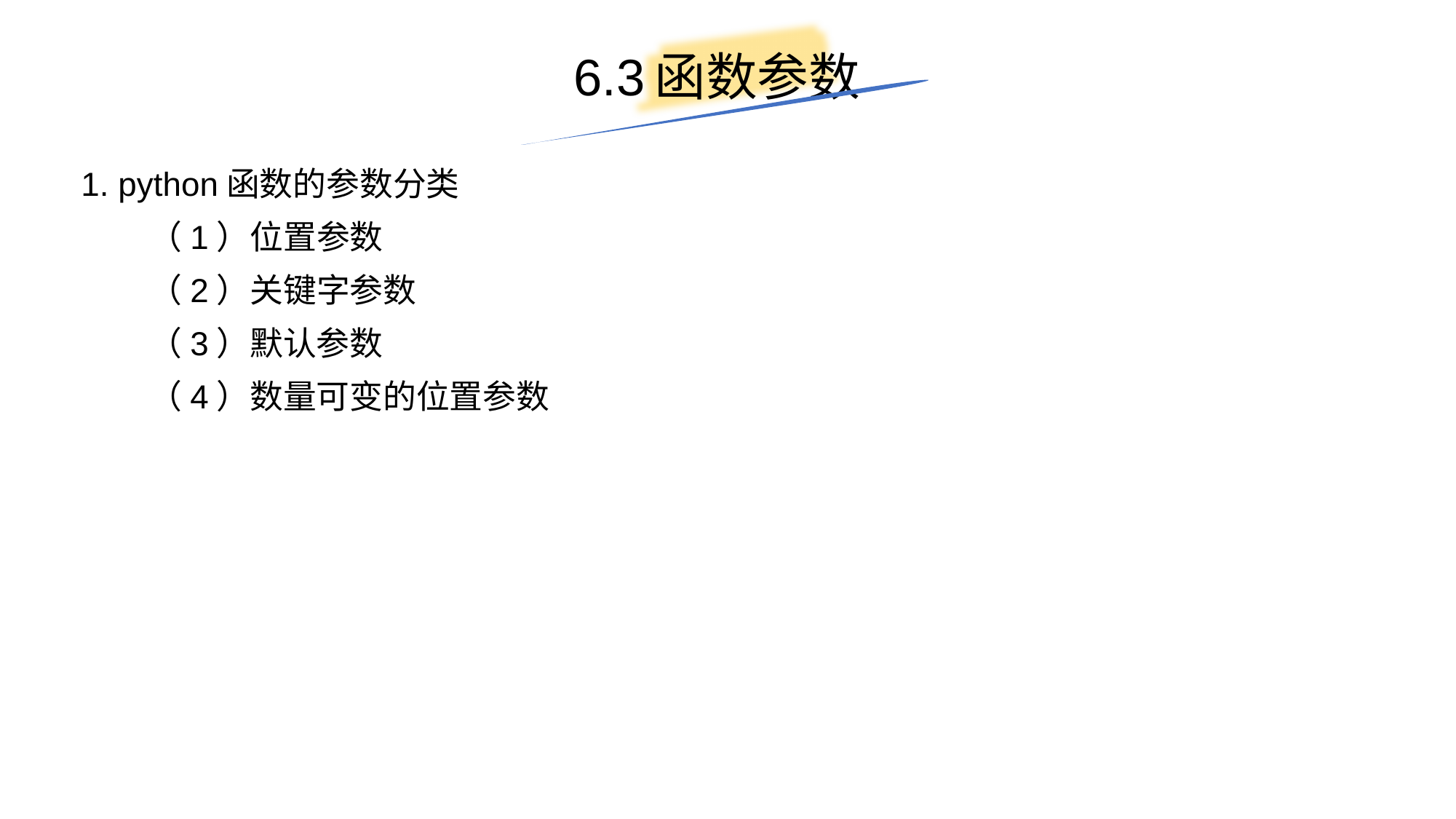

# 6.3函数参数

1. python函数的参数分类
        （1）位置参数
        （2）关键字参数
        （3）默认参数
        （4）数量可变的位置参数